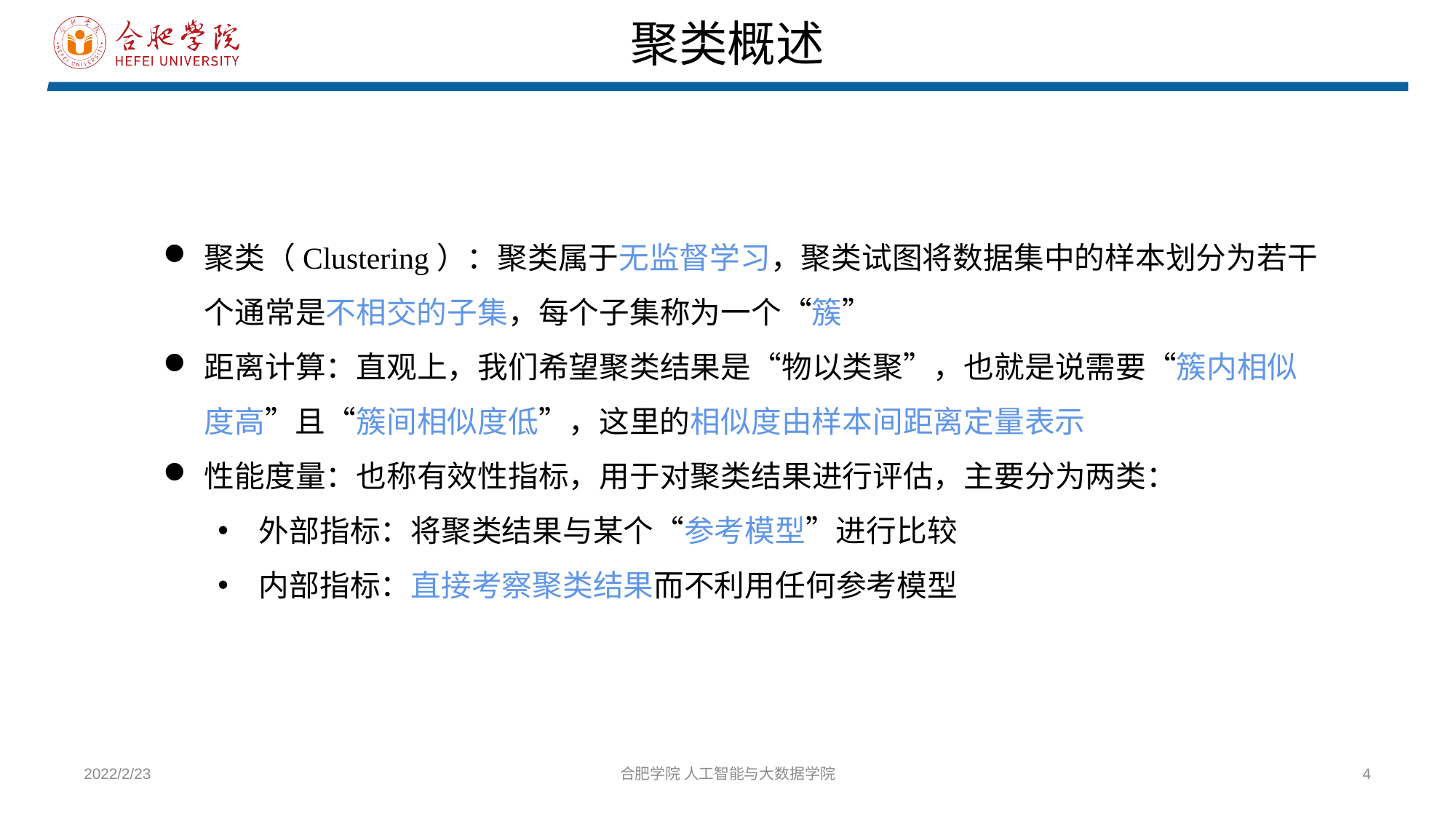

聚类概述
聚类（Clustering）：聚类属于无监督学习，聚类试图将数据集中的样本划分为若干个通常是不相交的子集，每个子集称为一个“簇”
距离计算：直观上，我们希望聚类结果是“物以类聚”，也就是说需要“簇内相似度高”且“簇间相似度低”，这里的相似度由样本间距离定量表示
性能度量：也称有效性指标，用于对聚类结果进行评估，主要分为两类：
外部指标：将聚类结果与某个“参考模型”进行比较
内部指标：直接考察聚类结果而不利用任何参考模型
2022/2/23
合肥学院 人工智能与大数据学院
4